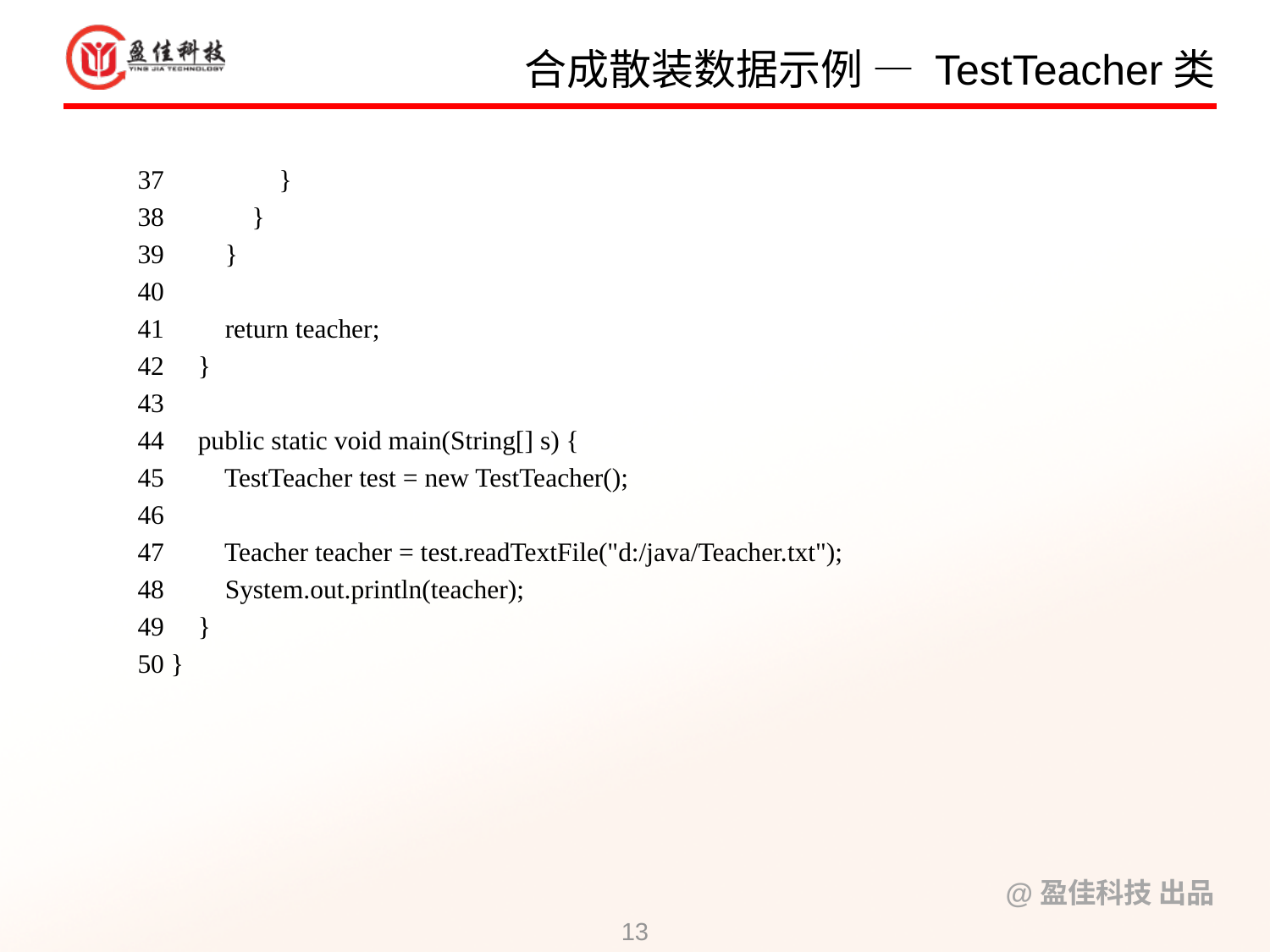

# 合成散装数据示例 — TestTeacher类
37                 }
38             }
39         }
40
41         return teacher;
42     }
43
44     public static void main(String[] s) {
45         TestTeacher test = new TestTeacher();
46
47         Teacher teacher = test.readTextFile("d:/java/Teacher.txt");
48         System.out.println(teacher);
49     }
50 }
13